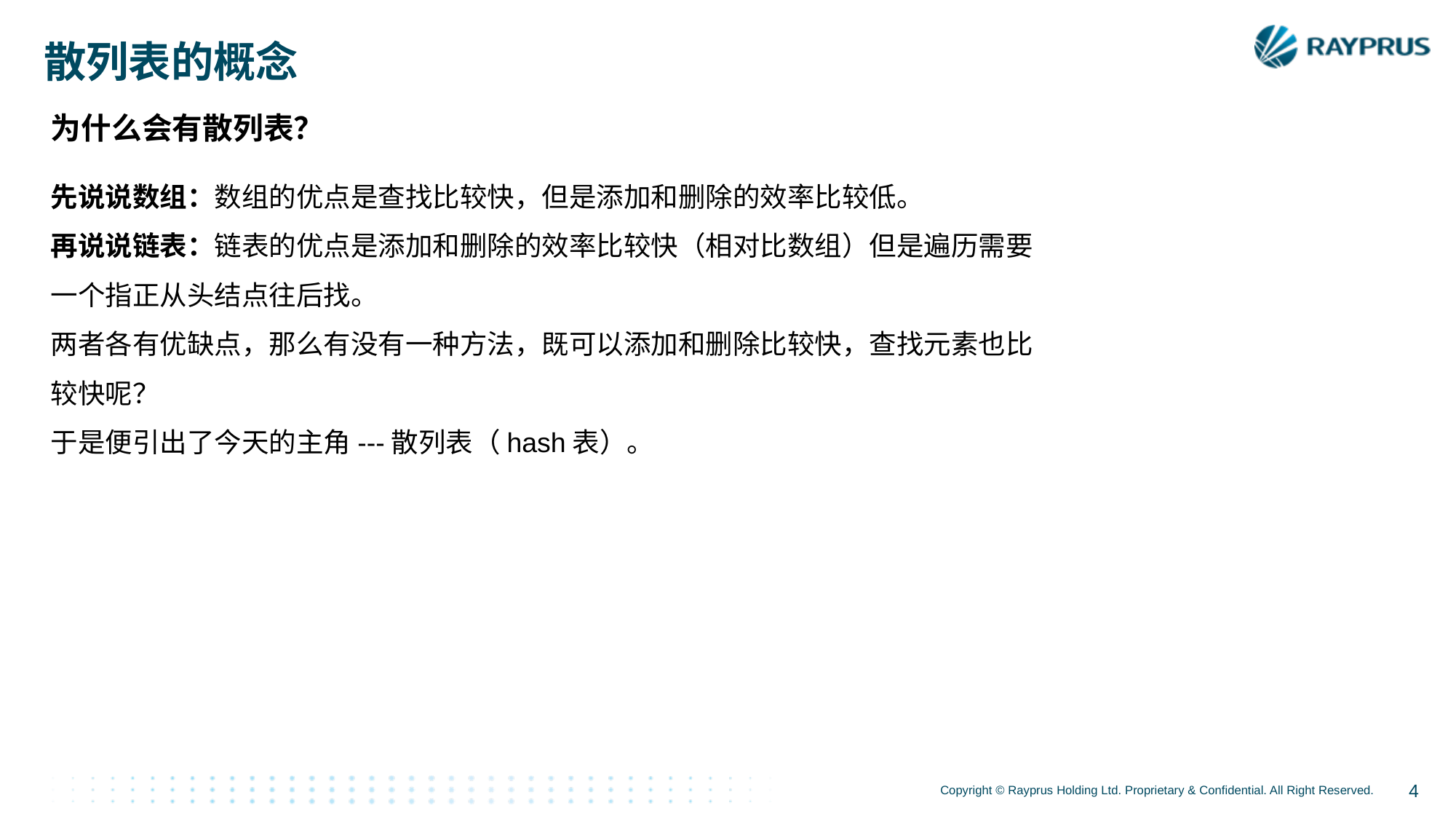

散列表的概念
为什么会有散列表？
先说说数组：数组的优点是查找比较快，但是添加和删除的效率比较低。
再说说链表：链表的优点是添加和删除的效率比较快（相对比数组）但是遍历需要一个指正从头结点往后找。
两者各有优缺点，那么有没有一种方法，既可以添加和删除比较快，查找元素也比较快呢？
于是便引出了今天的主角---散列表（hash表）。
关键码集合
4
Copyright © Rayprus Holding Ltd. Proprietary & Confidential. All Right Reserved.